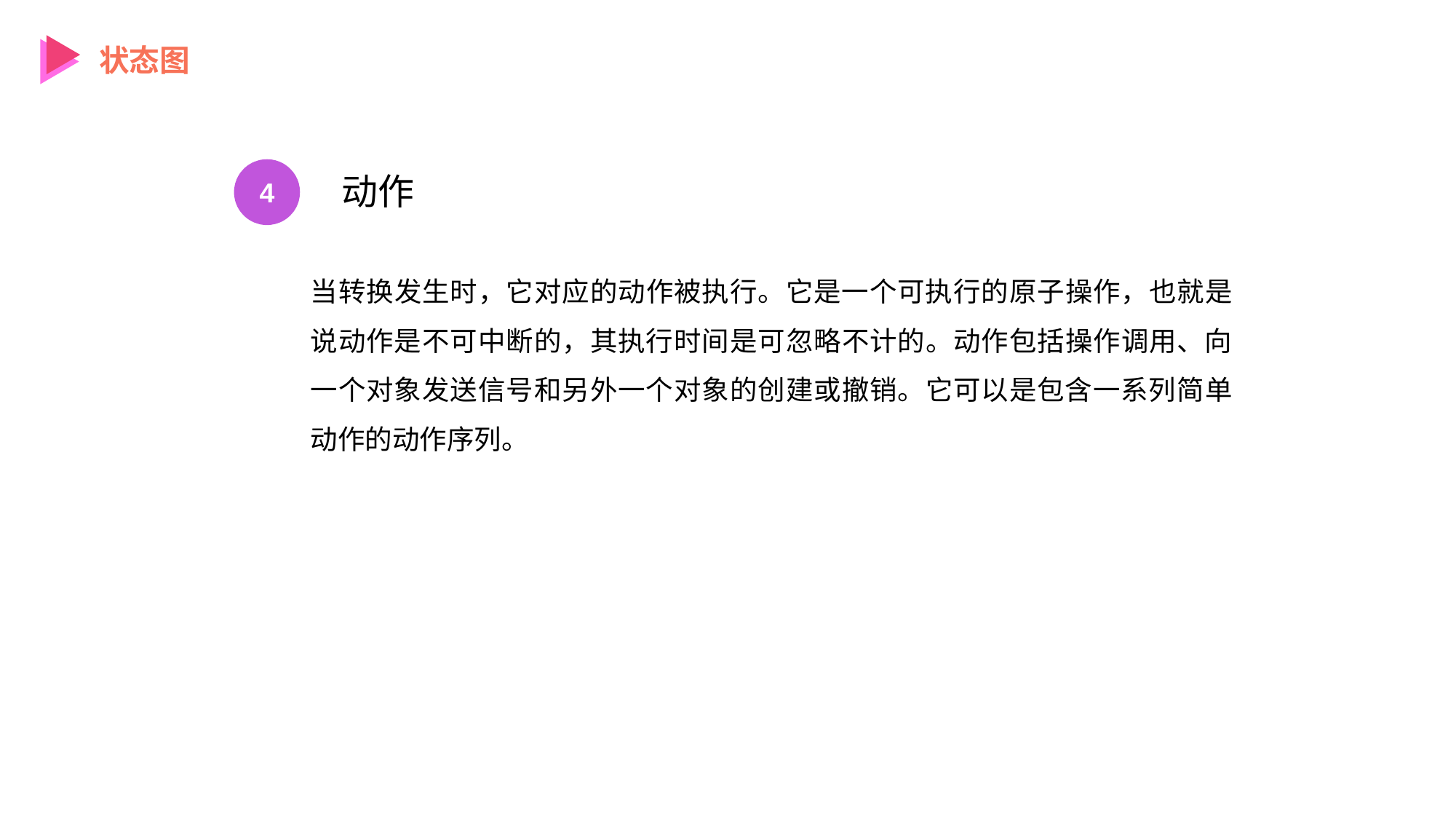

状态图
4
动作
当转换发生时，它对应的动作被执行。它是一个可执行的原子操作，也就是说动作是不可中断的，其执行时间是可忽略不计的。动作包括操作调用、向一个对象发送信号和另外一个对象的创建或撤销。它可以是包含一系列简单动作的动作序列。